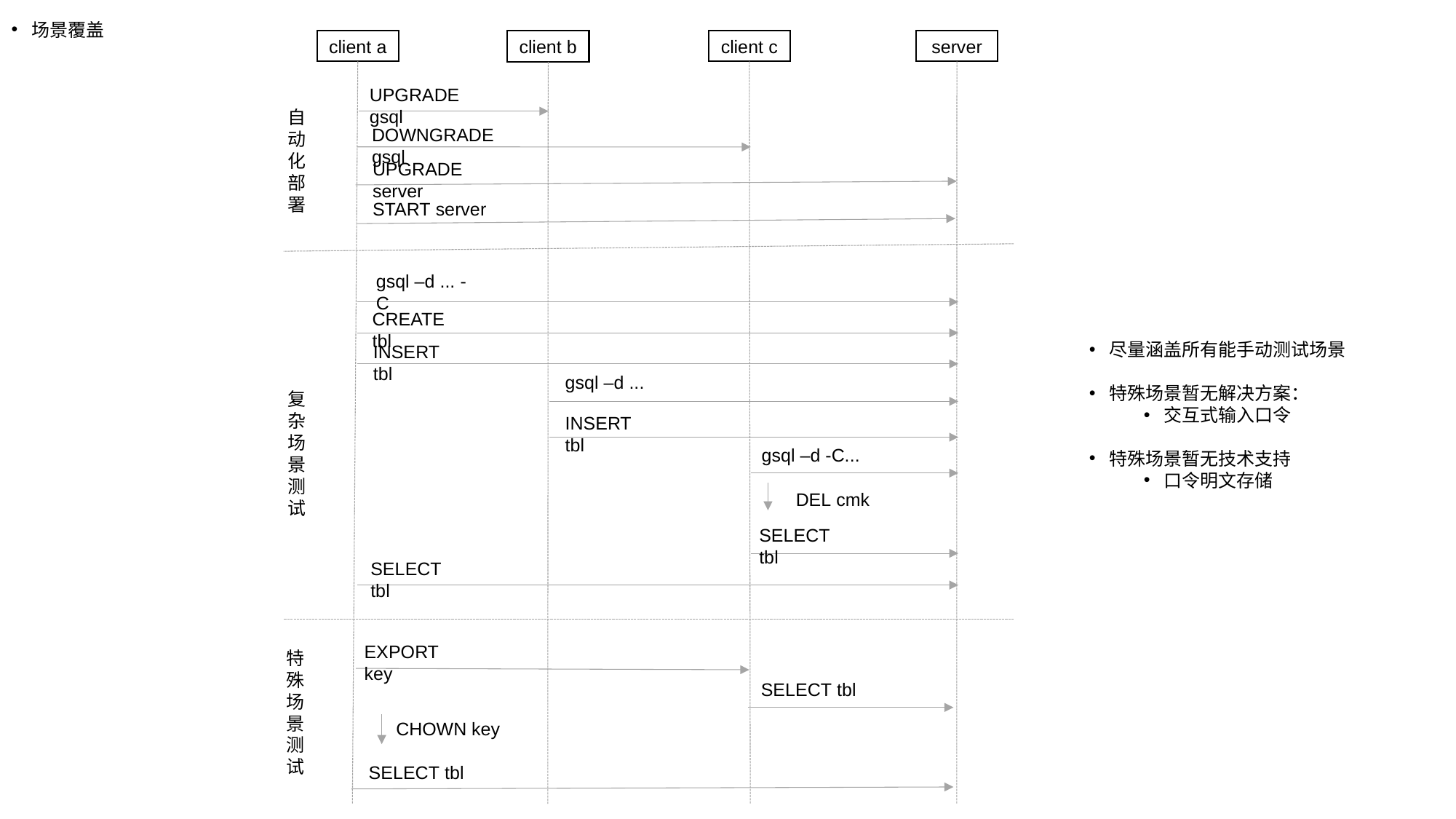

场景覆盖
client a
client c
server
client b
UPGRADE gsql
自动化部署
DOWNGRADE gsql
UPGRADE server
START server
gsql –d ... -C
CREATE tbl
尽量涵盖所有能手动测试场景

特殊场景暂无解决方案：
交互式输入口令

特殊场景暂无技术支持
口令明文存储
INSERT tbl
gsql –d ...
复杂场景测试
INSERT tbl
gsql –d -C...
DEL cmk
SELECT tbl
SELECT tbl

特殊场景测试
EXPORT key
SELECT tbl
CHOWN key
SELECT tbl